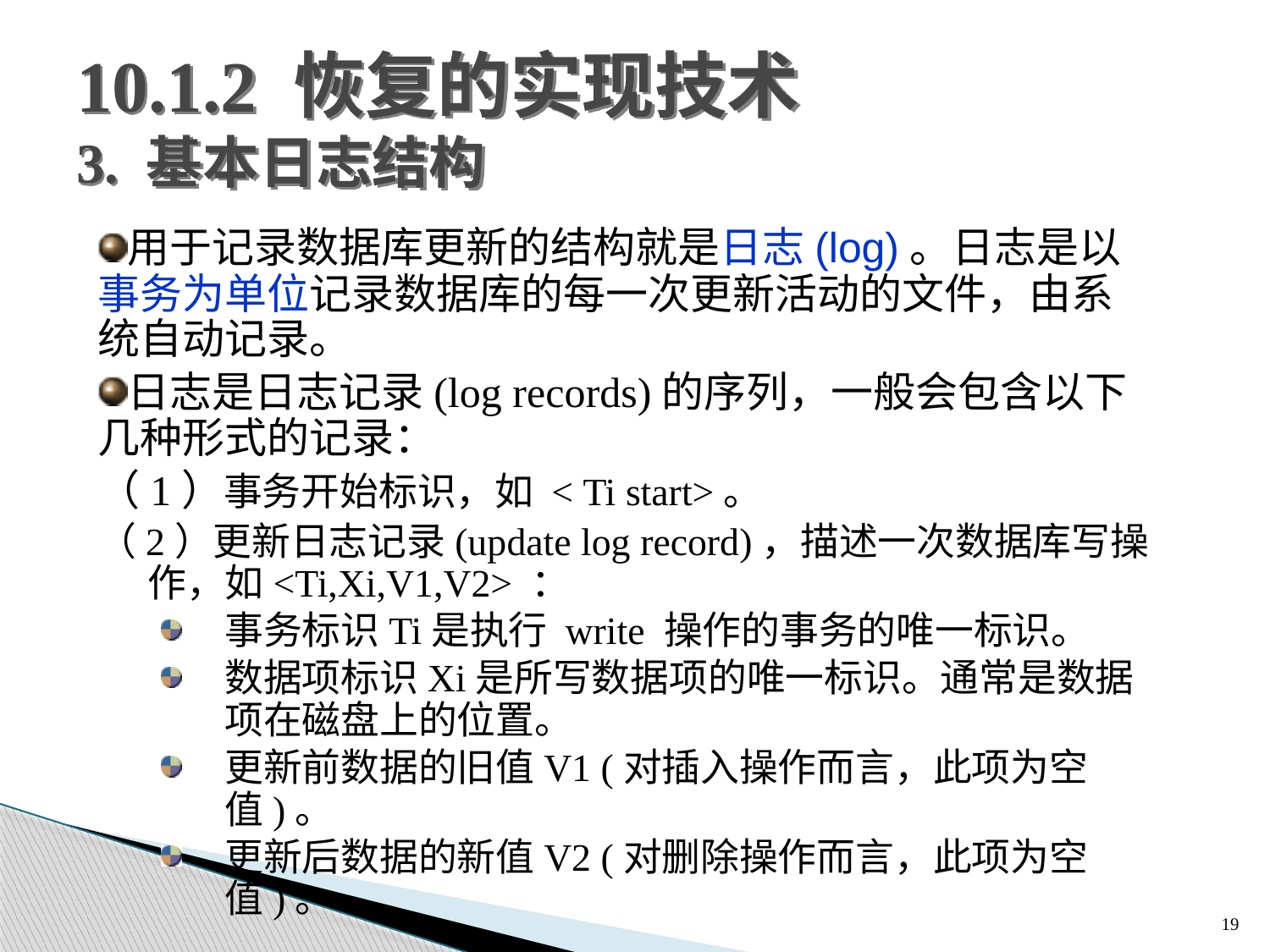

# 10.1.2 恢复的实现技术 3. 基本日志结构
用于记录数据库更新的结构就是日志(log)。日志是以事务为单位记录数据库的每一次更新活动的文件，由系统自动记录。
日志是日志记录(log records)的序列，一般会包含以下几种形式的记录：
（1）事务开始标识，如 < Ti start>。
（2）更新日志记录(update log record)，描述一次数据库写操作，如<Ti,Xi,V1,V2> ：
事务标识Ti是执行 write 操作的事务的唯一标识。
数据项标识Xi是所写数据项的唯一标识。通常是数据项在磁盘上的位置。
更新前数据的旧值V1 (对插入操作而言，此项为空值)。
更新后数据的新值V2 (对删除操作而言，此项为空值)。
19